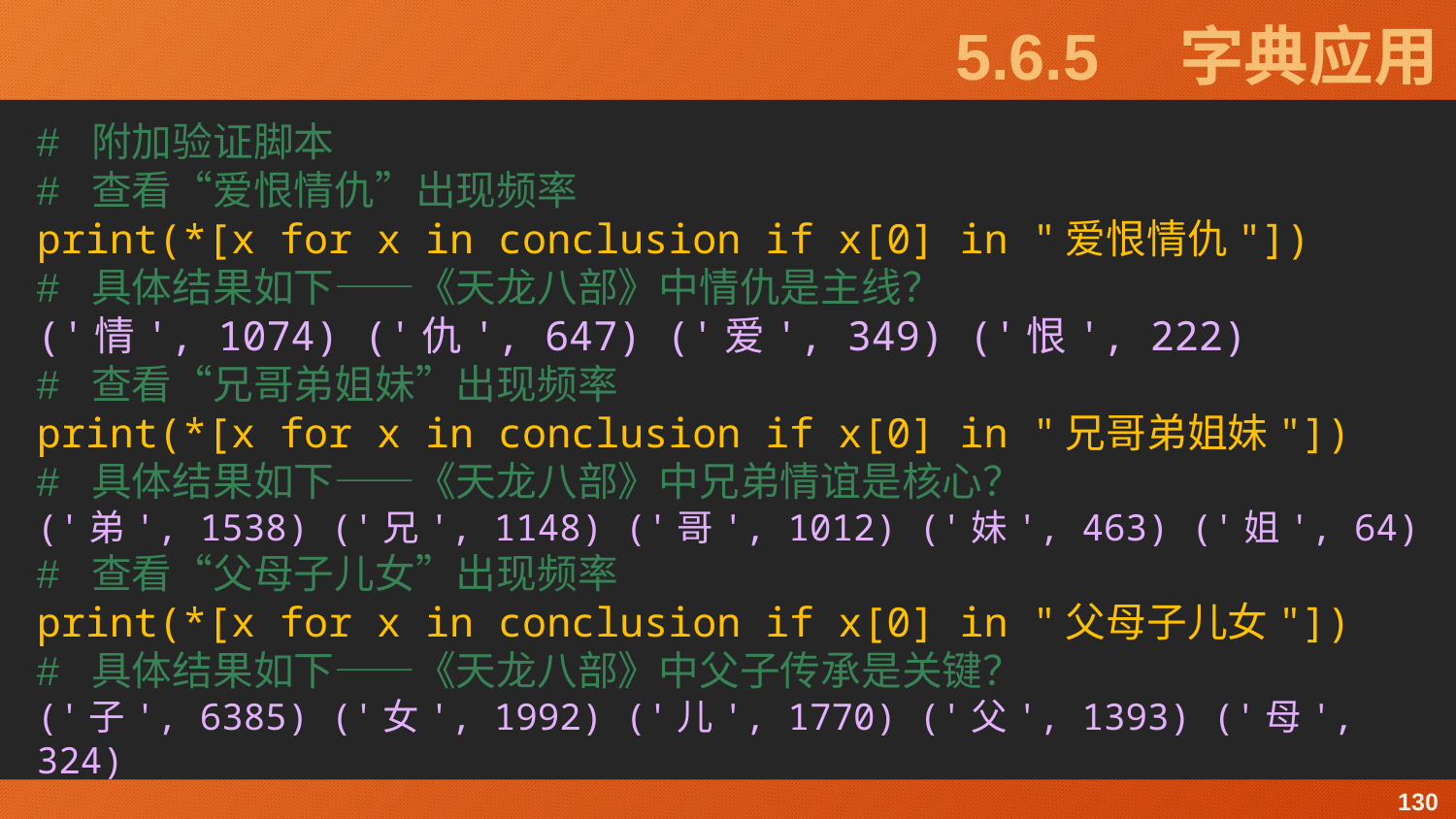

# 5.6.5　字典应用
#  附加验证脚本
#  查看“爱恨情仇”出现频率
print(*[x for x in conclusion if x[0] in "爱恨情仇"])
#  具体结果如下——《天龙八部》中情仇是主线？
('情', 1074) ('仇', 647) ('爱', 349) ('恨', 222)
#  查看“兄哥弟姐妹”出现频率
print(*[x for x in conclusion if x[0] in "兄哥弟姐妹"])
#  具体结果如下——《天龙八部》中兄弟情谊是核心？
('弟', 1538) ('兄', 1148) ('哥', 1012) ('妹', 463) ('姐', 64)
#  查看“父母子儿女”出现频率
print(*[x for x in conclusion if x[0] in "父母子儿女"])
#  具体结果如下——《天龙八部》中父子传承是关键？
('子', 6385) ('女', 1992) ('儿', 1770) ('父', 1393) ('母', 324)
130